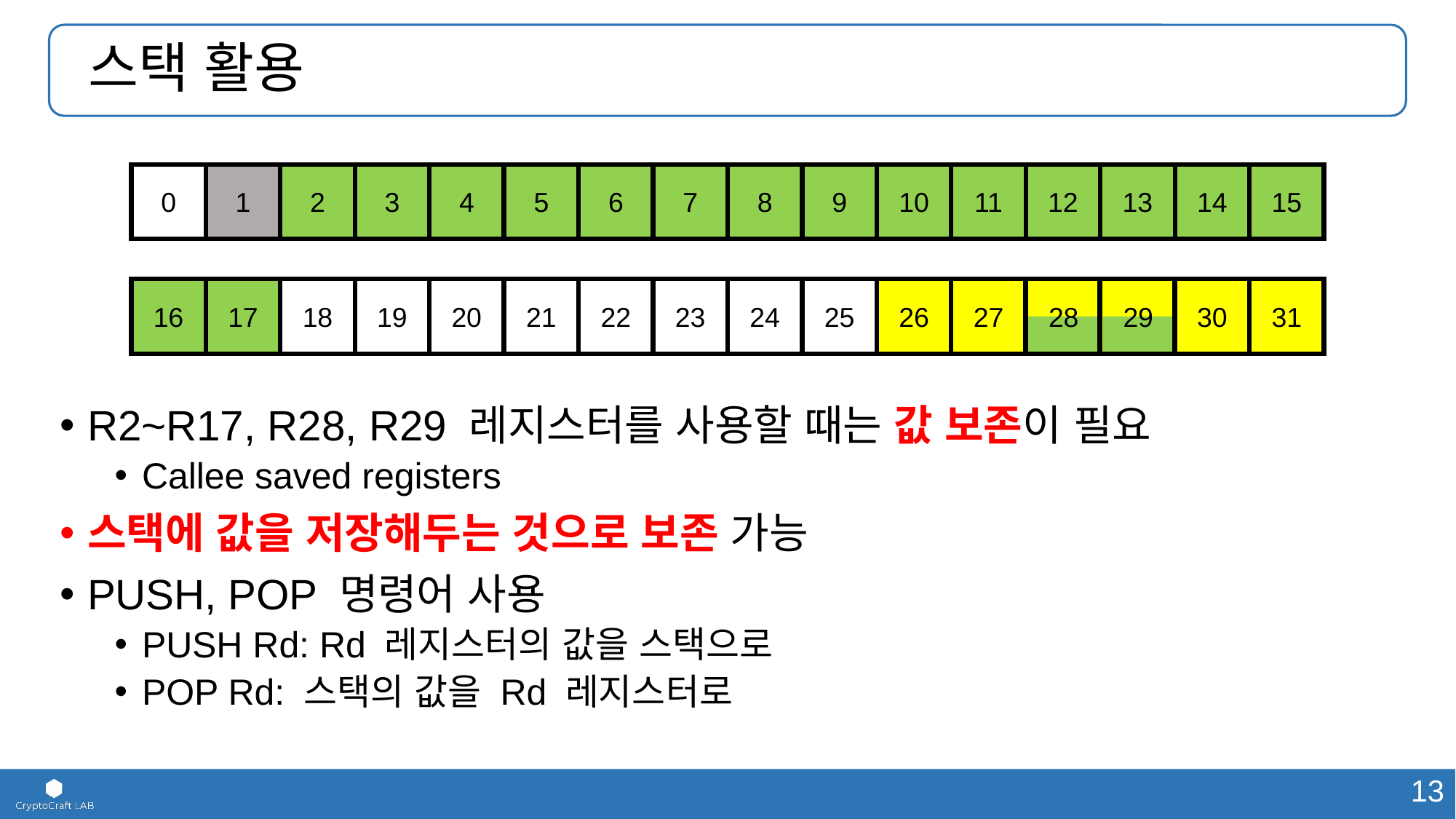

# 스택 활용
8
9
10
11
12
13
14
15
0
1
2
3
4
5
6
7
24
25
26
27

28

29

30
31
16
17
18
19
20
21
22
23
R2~R17, R28, R29 레지스터를 사용할 때는 값 보존이 필요
Callee saved registers
스택에 값을 저장해두는 것으로 보존 가능
PUSH, POP 명령어 사용
PUSH Rd: Rd 레지스터의 값을 스택으로
POP Rd: 스택의 값을 Rd 레지스터로